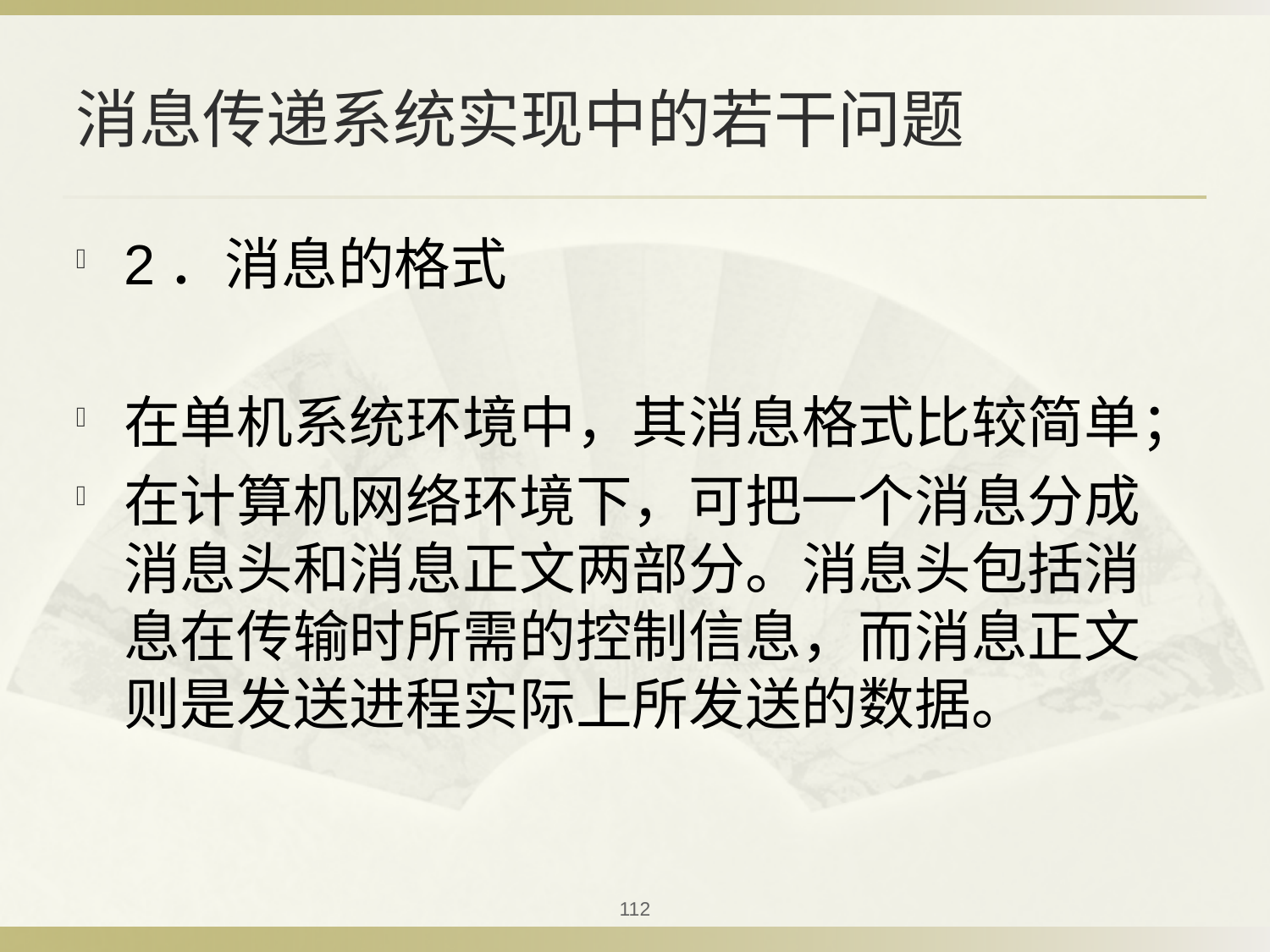

# 消息传递系统实现中的若干问题
2．消息的格式

在单机系统环境中，其消息格式比较简单；
在计算机网络环境下，可把一个消息分成消息头和消息正文两部分。消息头包括消息在传输时所需的控制信息，而消息正文则是发送进程实际上所发送的数据。

112